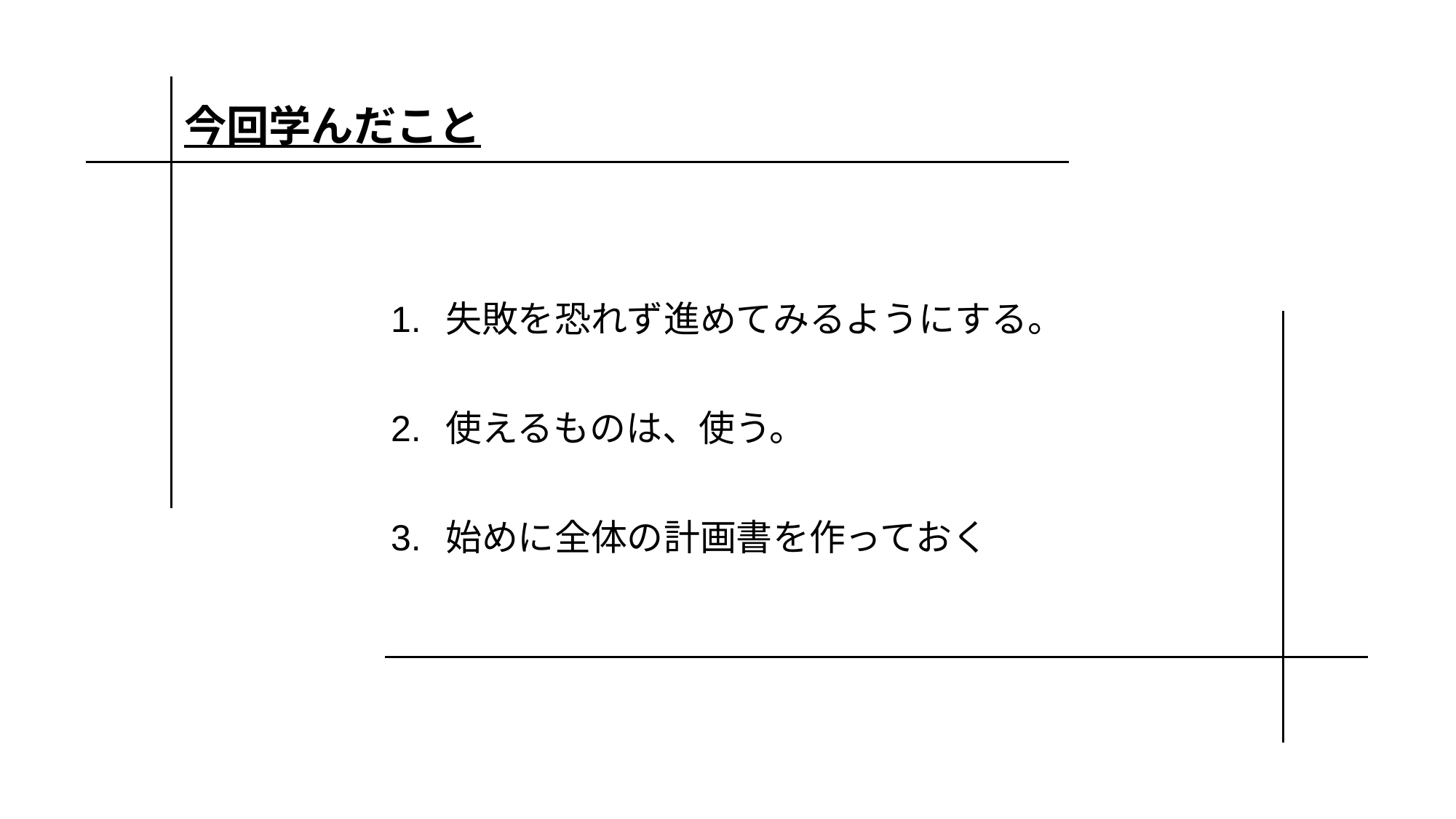

今回学んだこと
失敗を恐れず進めてみるようにする。
使えるものは、使う。
始めに全体の計画書を作っておく